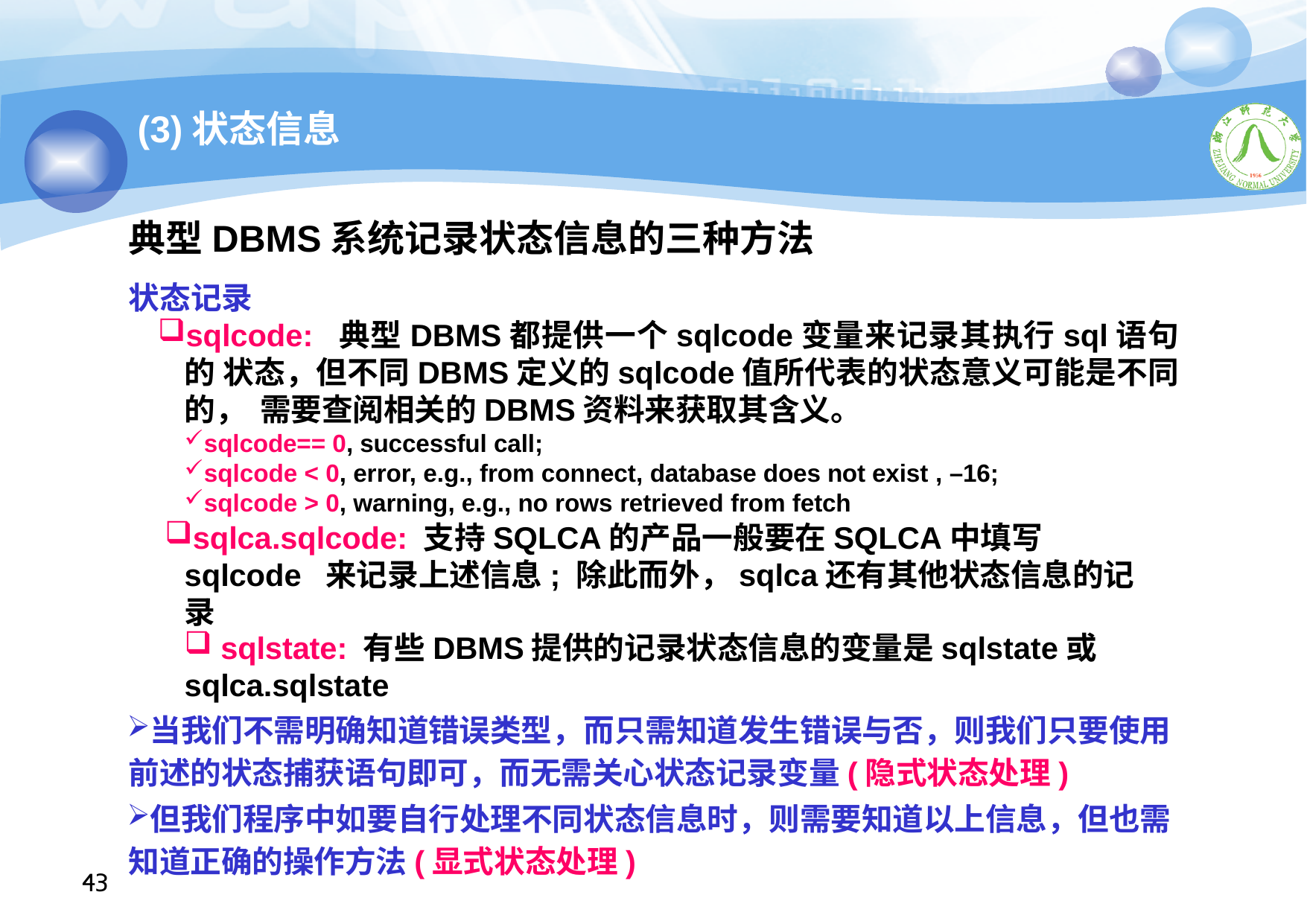

# (3)状态信息
典型DBMS系统记录状态信息的三种方法
状态记录
sqlcode: 典型DBMS都提供一个sqlcode变量来记录其执行sql语句的 状态，但不同DBMS定义的sqlcode值所代表的状态意义可能是不同的，  需要查阅相关的DBMS资料来获取其含义。
sqlcode== 0, successful call;
sqlcode < 0, error, e.g., from connect, database does not exist , –16;
sqlcode > 0, warning, e.g., no rows retrieved from fetch
sqlca.sqlcode: 支持SQLCA的产品一般要在SQLCA中填写sqlcode  来记录上述信息; 除此而外，sqlca还有其他状态信息的记录
sqlstate: 有些DBMS提供的记录状态信息的变量是sqlstate或
sqlca.sqlstate
当我们不需明确知道错误类型，而只需知道发生错误与否，则我们只要使用 前述的状态捕获语句即可，而无需关心状态记录变量(隐式状态处理)
但我们程序中如要自行处理不同状态信息时，则需要知道以上信息，但也需 知道正确的操作方法(显式状态处理)
43